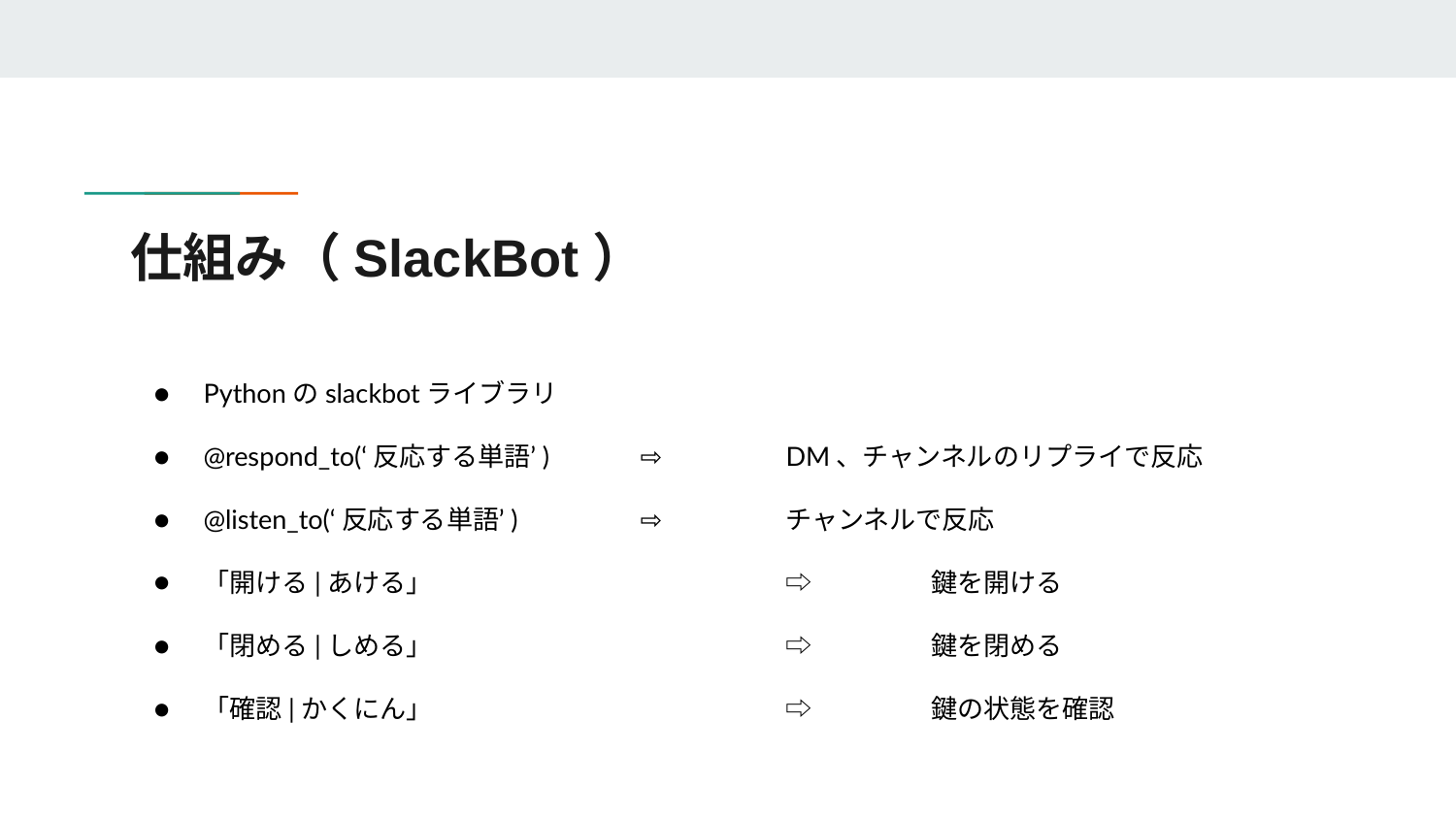

# 仕組み（SlackBot）
Pythonのslackbotライブラリ
@respond_to(‘反応する単語’)	⇨	DM、チャンネルのリプライで反応
@listen_to(‘反応する単語’)	⇨	チャンネルで反応
「開ける|あける」			⇨	鍵を開ける
「閉める|しめる」			⇨	鍵を閉める
「確認|かくにん」			⇨	鍵の状態を確認